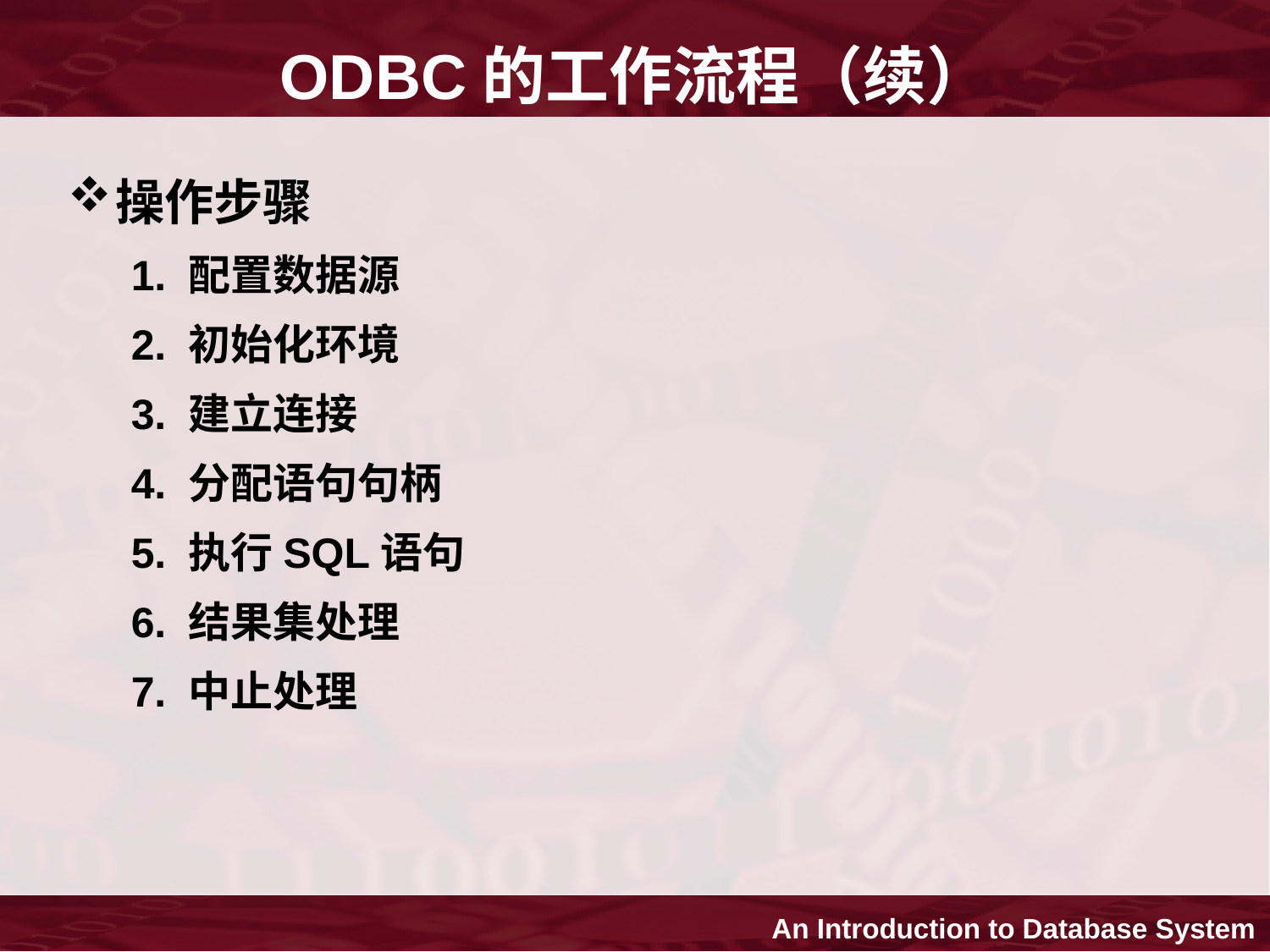

# ODBC的工作流程（续）
操作步骤
1. 配置数据源
2. 初始化环境
3. 建立连接
4. 分配语句句柄
5. 执行SQL语句
6. 结果集处理
7. 中止处理